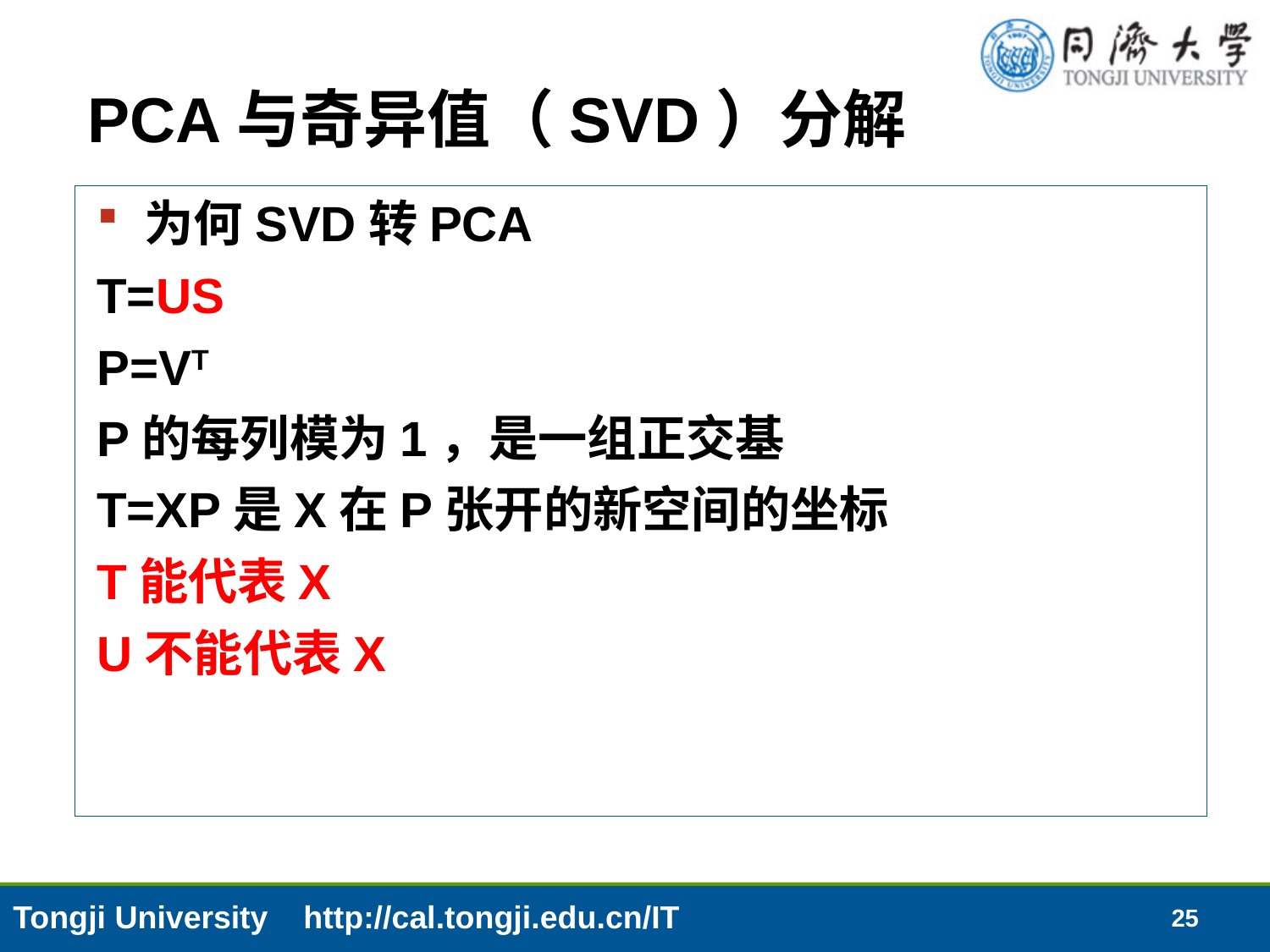

# PCA与奇异值（SVD）分解
为何SVD转PCA
T=US
P=VT
P的每列模为1，是一组正交基
T=XP是X在P张开的新空间的坐标
T能代表X
U不能代表X